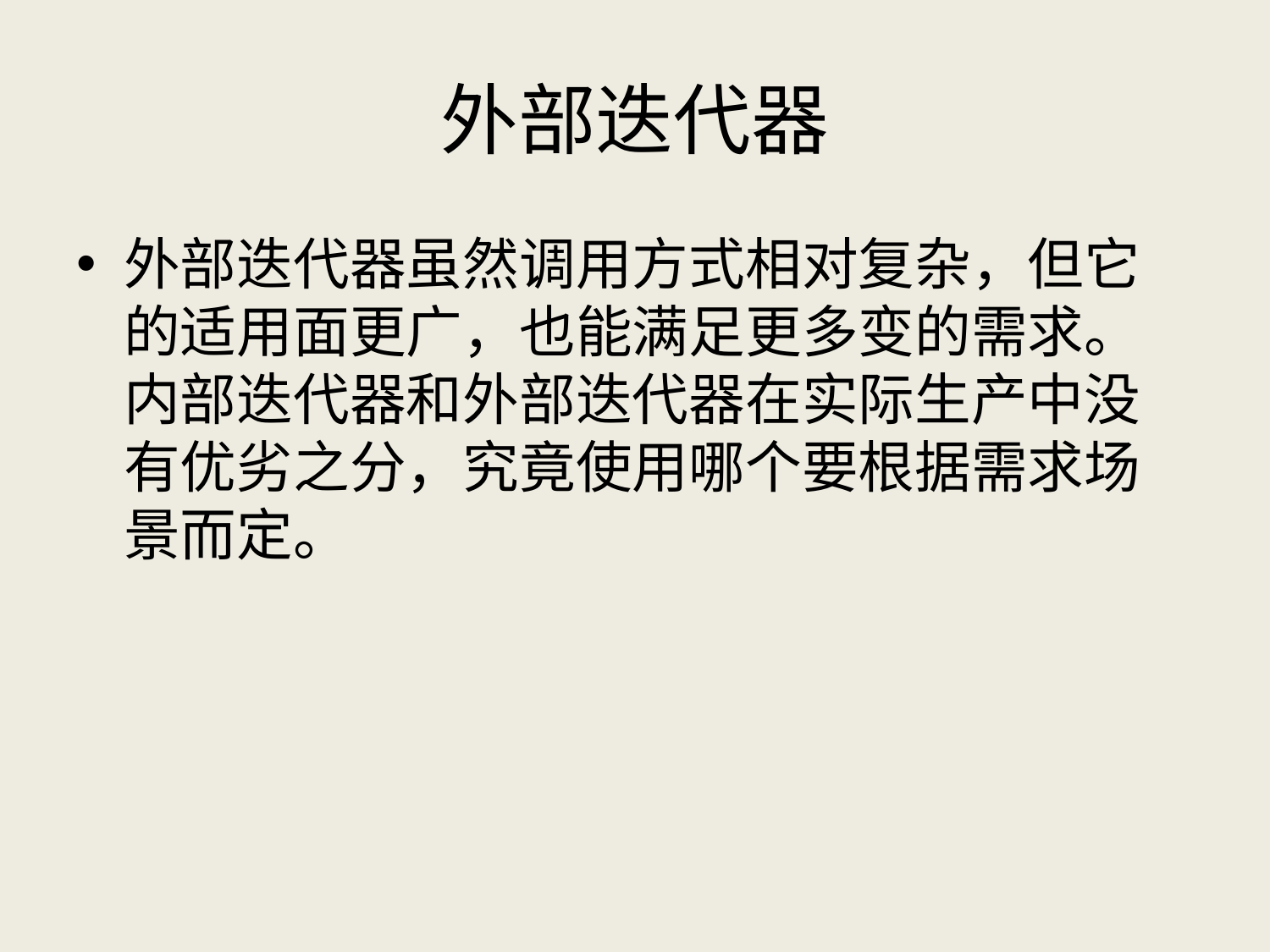

# 外部迭代器
外部迭代器虽然调用方式相对复杂，但它的适用面更广，也能满足更多变的需求。内部迭代器和外部迭代器在实际生产中没有优劣之分，究竟使用哪个要根据需求场景而定。